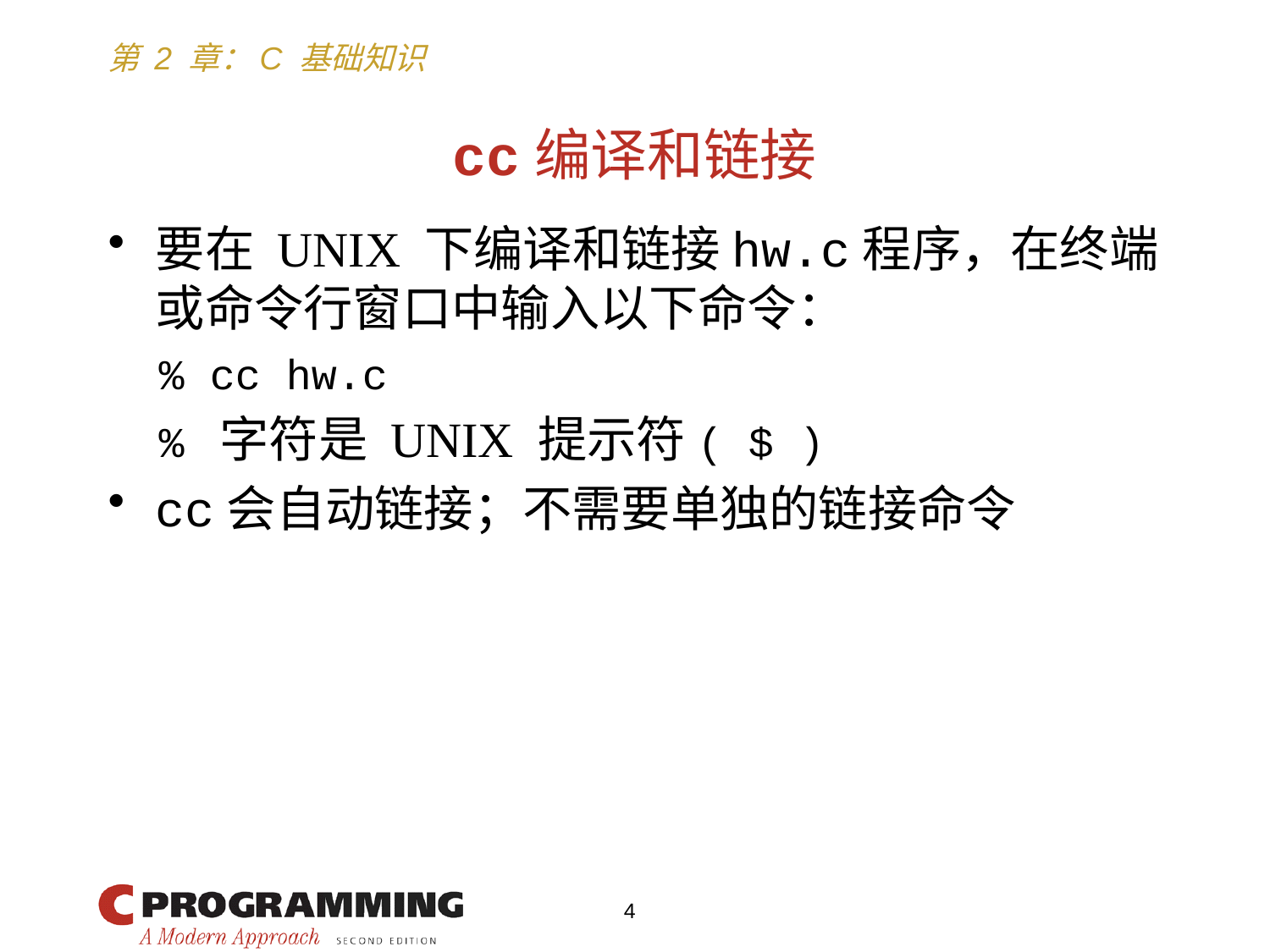

# cc编译和链接
要在 UNIX 下编译和链接hw.c程序，在终端或命令行窗口中输入以下命令：
  % cc hw.c
  % 字符是 UNIX 提示符( $ )
cc会自动链接；不需要单独的链接命令
4